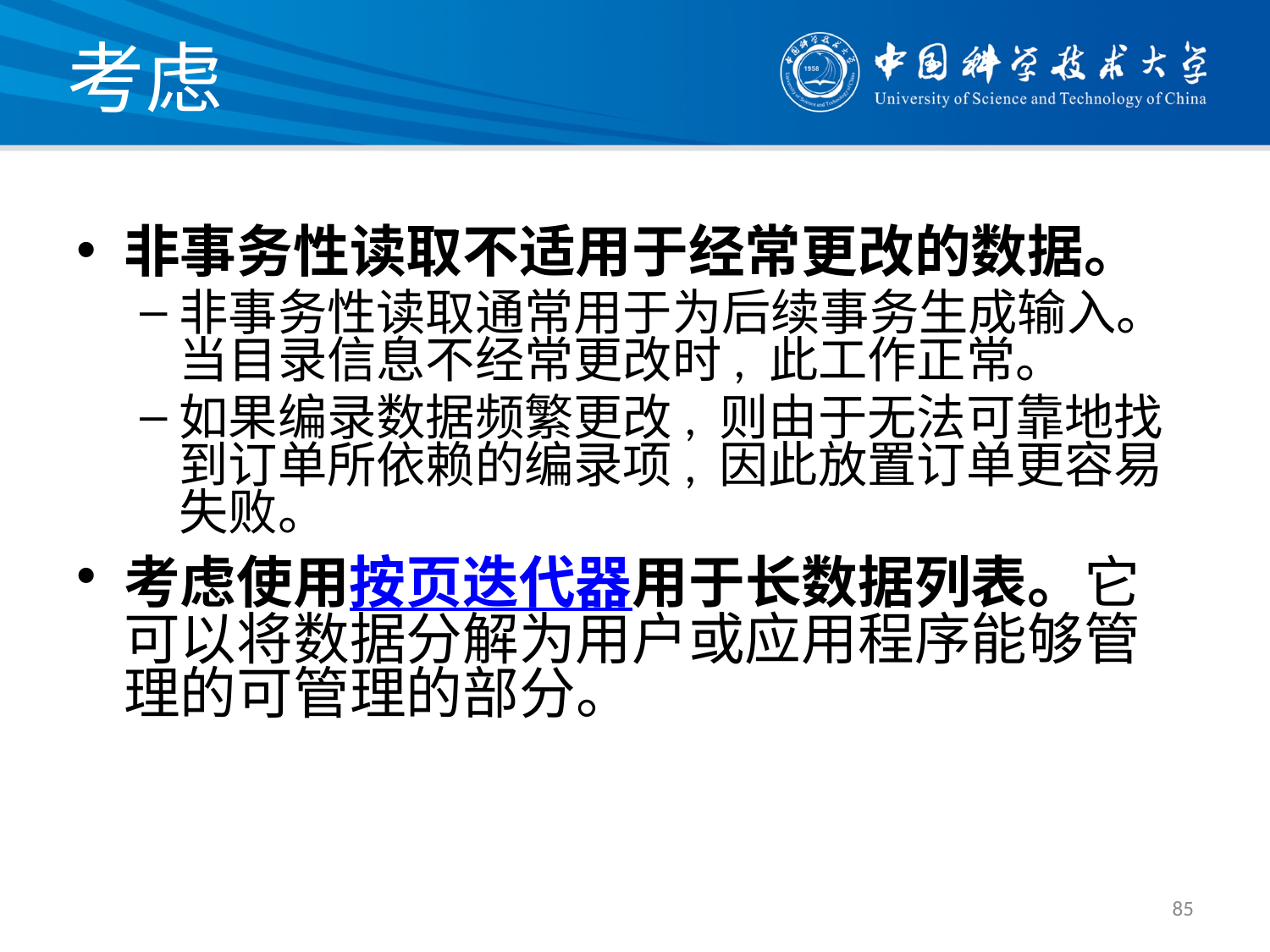

# 考虑
非事务性读取不适用于经常更改的数据。
非事务性读取通常用于为后续事务生成输入。当目录信息不经常更改时, 此工作正常。
如果编录数据频繁更改, 则由于无法可靠地找到订单所依赖的编录项, 因此放置订单更容易失败。
考虑使用按页迭代器用于长数据列表。它可以将数据分解为用户或应用程序能够管理的可管理的部分。

85